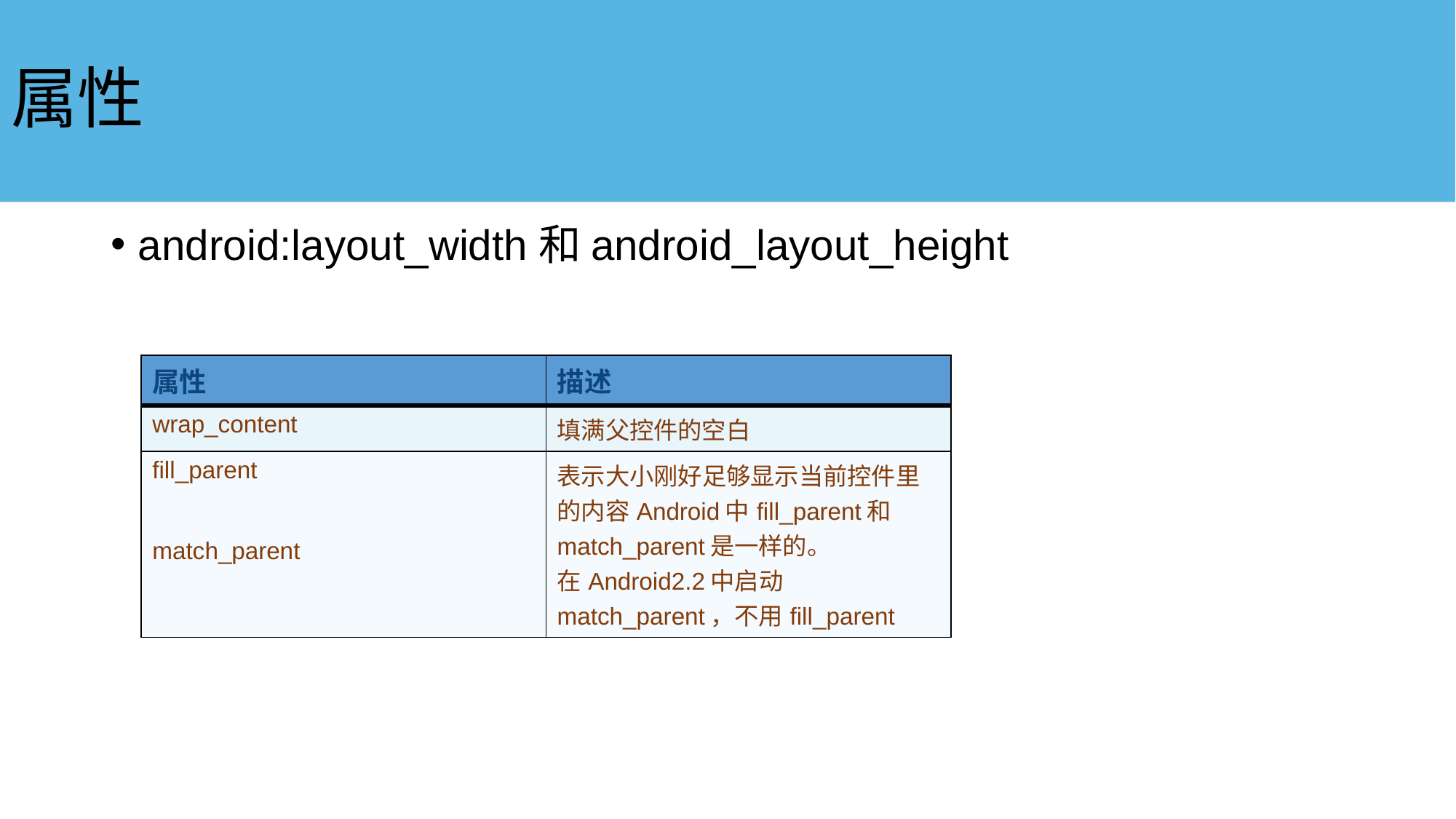

# 属性
android:layout_width和android_layout_height

| 属性 | 描述 |
| --- | --- |
| wrap\_content | 填满父控件的空白 |
| fill\_parent match\_parent | 表示大小刚好足够显示当前控件里的内容Android中fill\_parent和match\_parent是一样的。 在Android2.2中启动match\_parent，不用fill\_parent |